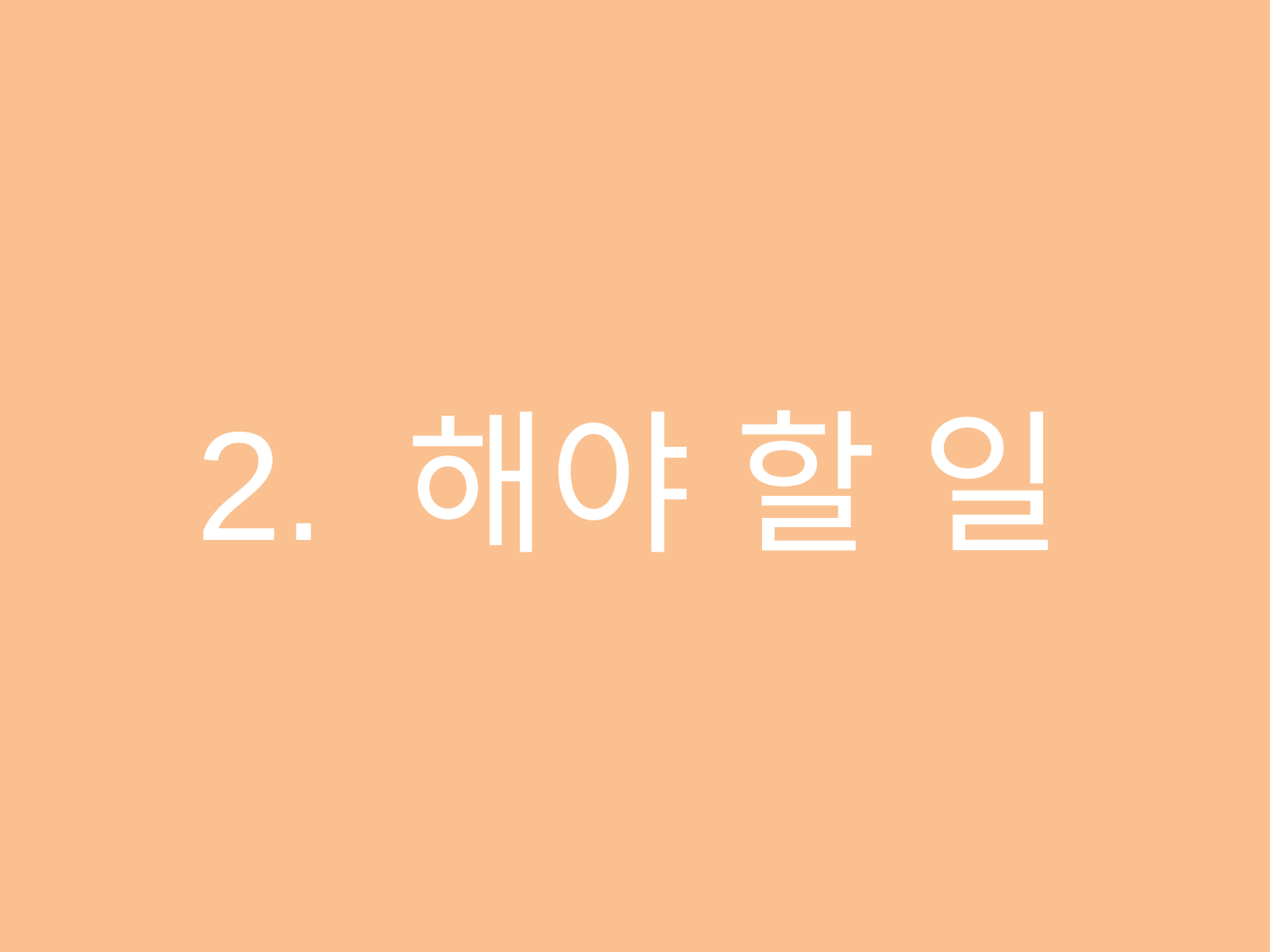

2. 해야 할 일

해야 할 일
일 목록
반응 형 Web에 맞는 Detail 한 UI 구현 – 진행 중
항목에 해당되는 이벤트 처리 – 진행 중
기타 구현